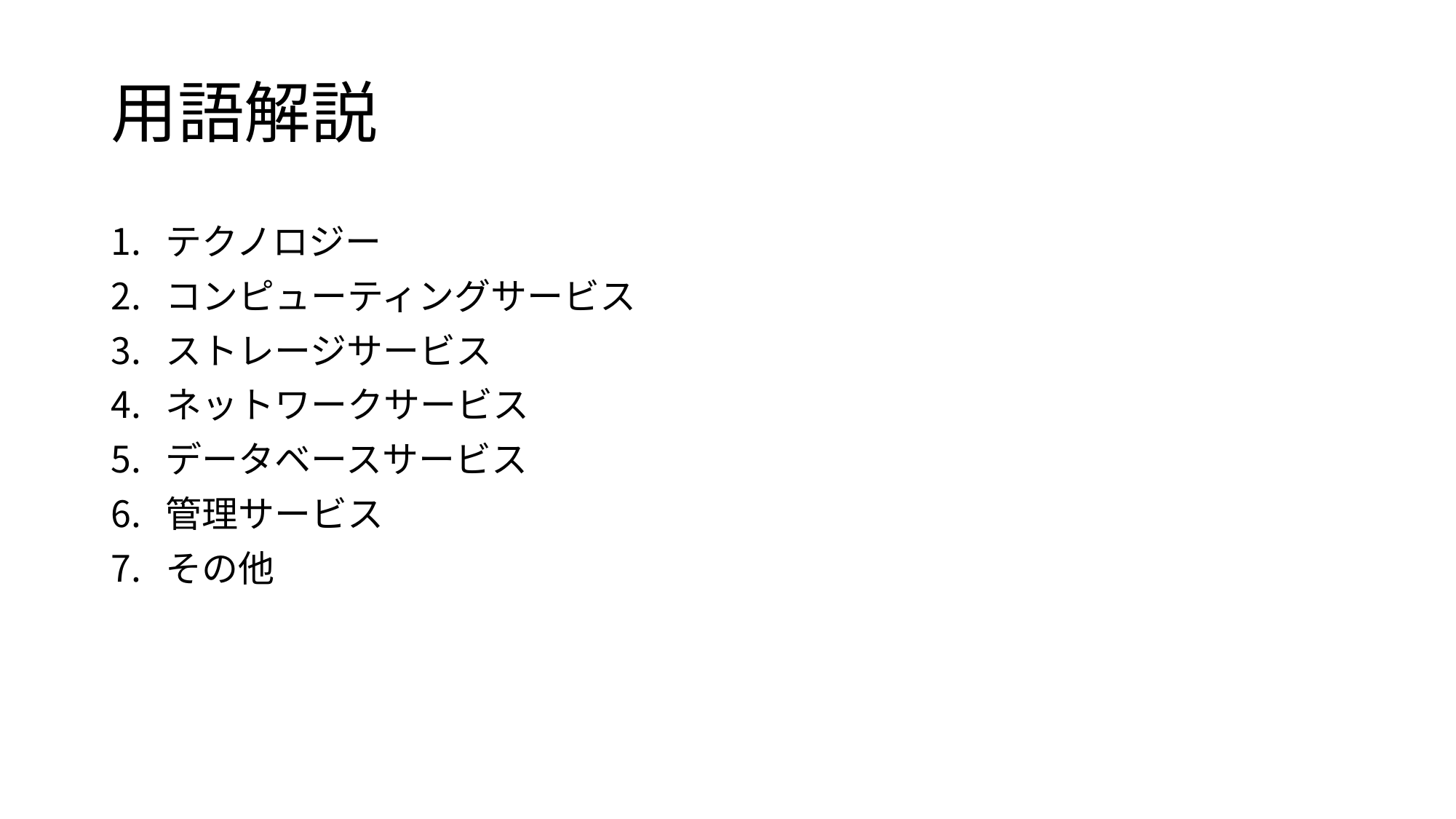

# 用語解説

テクノロジー
コンピューティングサービス
ストレージサービス
ネットワークサービス
データベースサービス
管理サービス
その他